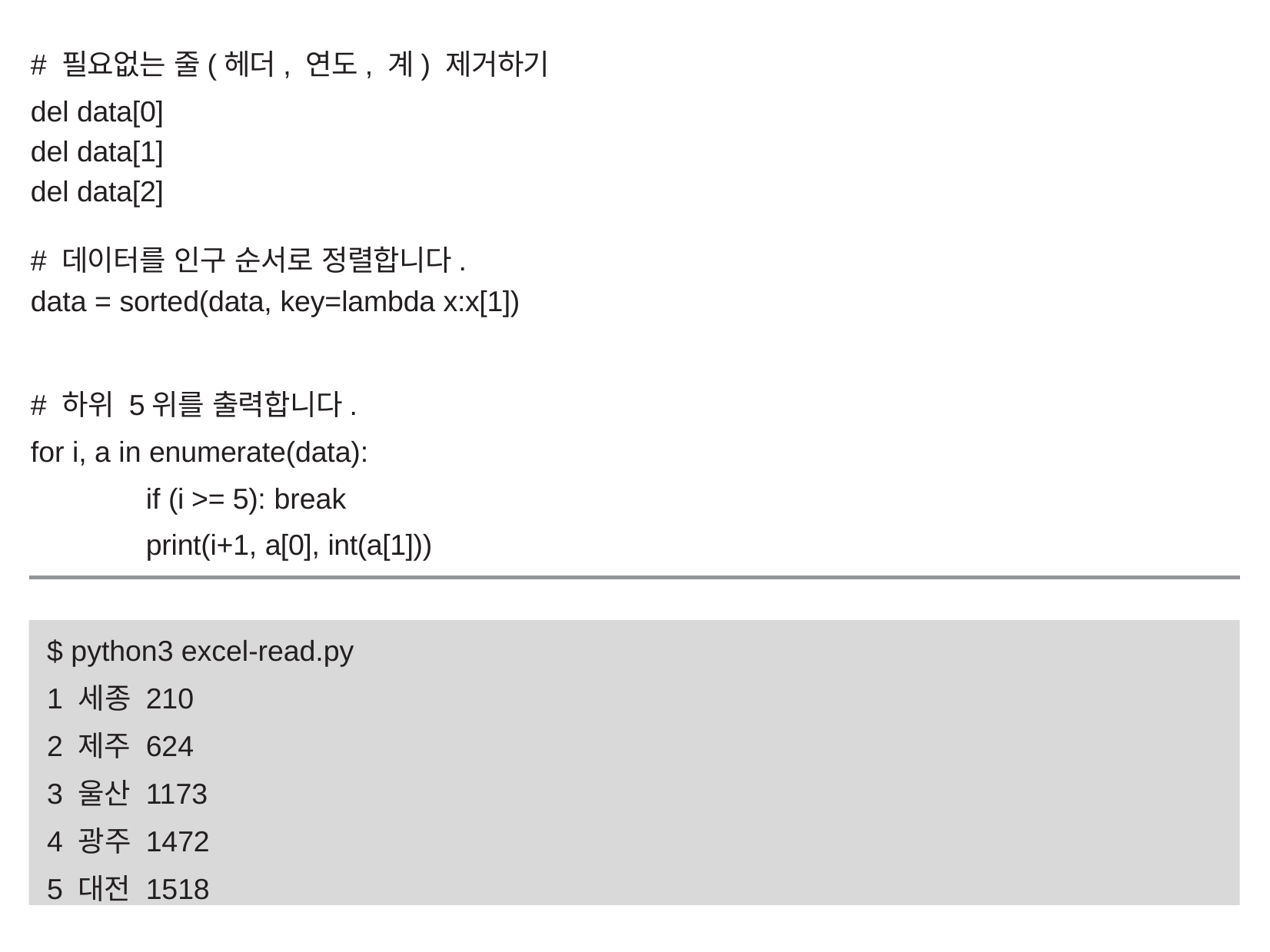

# 필요없는 줄(헤더, 연도, 계) 제거하기
del data[0]
del data[1]
del data[2]

# 데이터를 인구 순서로 정렬합니다.
data = sorted(data, key=lambda x:x[1])

# 하위 5위를 출력합니다.
for i, a in enumerate(data):
	if (i >= 5): break
	print(i+1, a[0], int(a[1]))

$ python3 excel-read.py
1 세종 210
2 제주 624
3 울산 1173
4 광주 1472
5 대전 1518